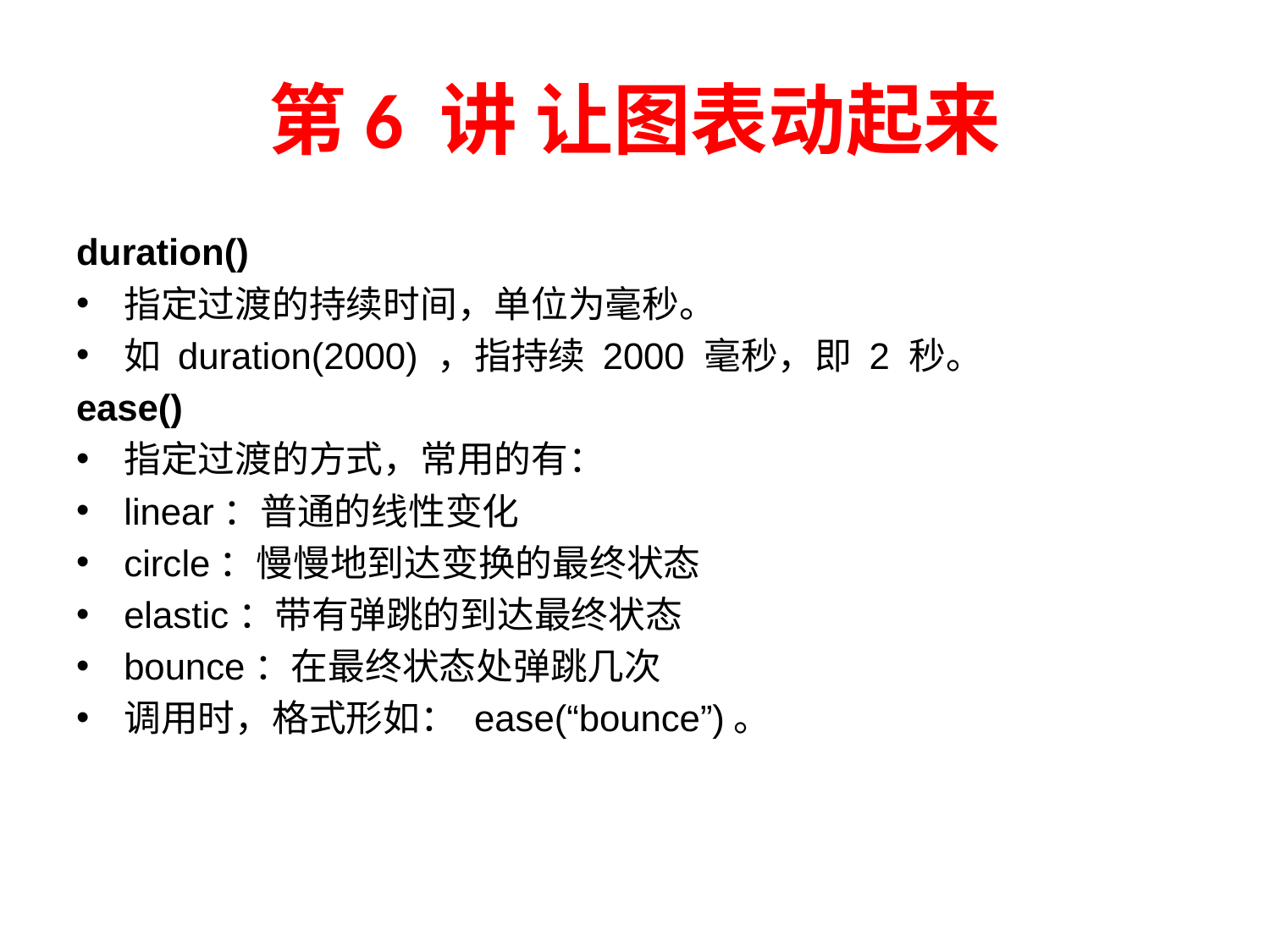

# 第6 讲 让图表动起来
duration()
指定过渡的持续时间，单位为毫秒。
如 duration(2000) ，指持续 2000 毫秒，即 2 秒。
ease()
指定过渡的方式，常用的有：
linear：普通的线性变化
circle：慢慢地到达变换的最终状态
elastic：带有弹跳的到达最终状态
bounce：在最终状态处弹跳几次
调用时，格式形如： ease(“bounce”)。